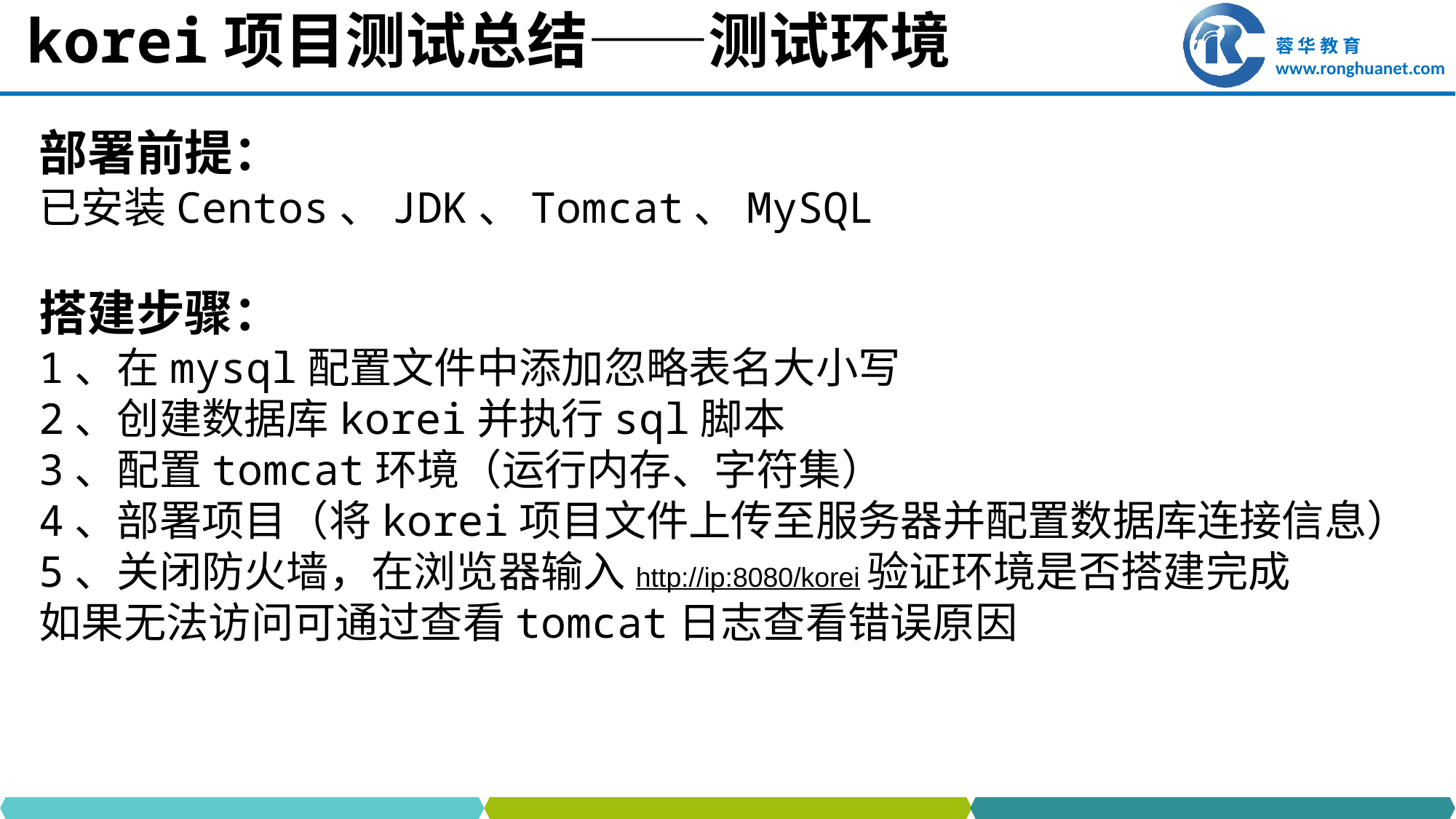

# korei项目测试总结——测试环境
部署前提：
已安装Centos、JDK、Tomcat、MySQL

搭建步骤：
1、在mysql配置文件中添加忽略表名大小写
2、创建数据库korei并执行sql脚本
3、配置tomcat环境（运行内存、字符集）
4、部署项目（将korei项目文件上传至服务器并配置数据库连接信息）
5、关闭防火墙，在浏览器输入http://ip:8080/korei验证环境是否搭建完成
如果无法访问可通过查看tomcat日志查看错误原因